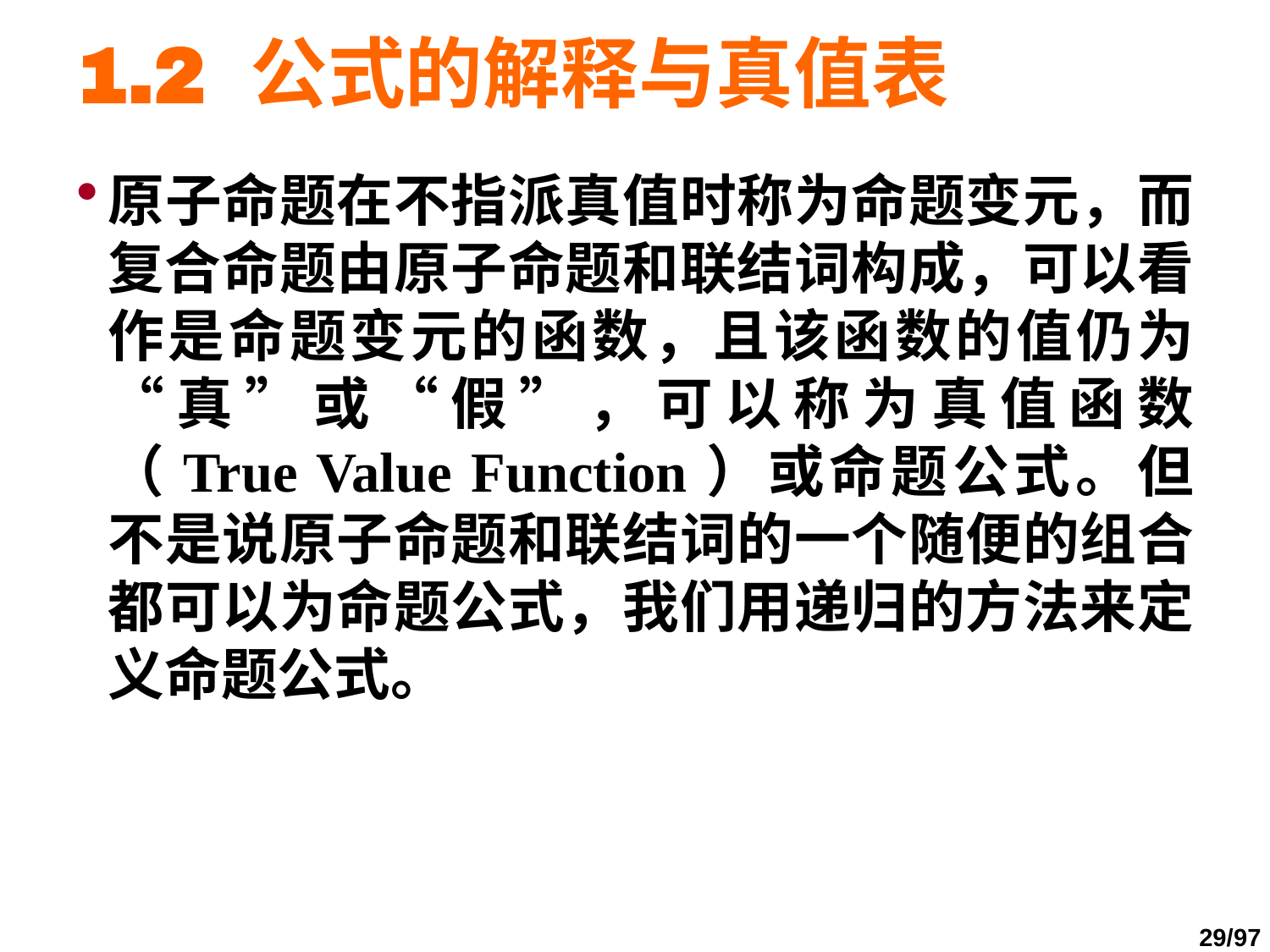

# 1.2 公式的解释与真值表
原子命题在不指派真值时称为命题变元，而复合命题由原子命题和联结词构成，可以看作是命题变元的函数，且该函数的值仍为“真”或“假”，可以称为真值函数（True Value Function）或命题公式。但不是说原子命题和联结词的一个随便的组合都可以为命题公式，我们用递归的方法来定义命题公式。